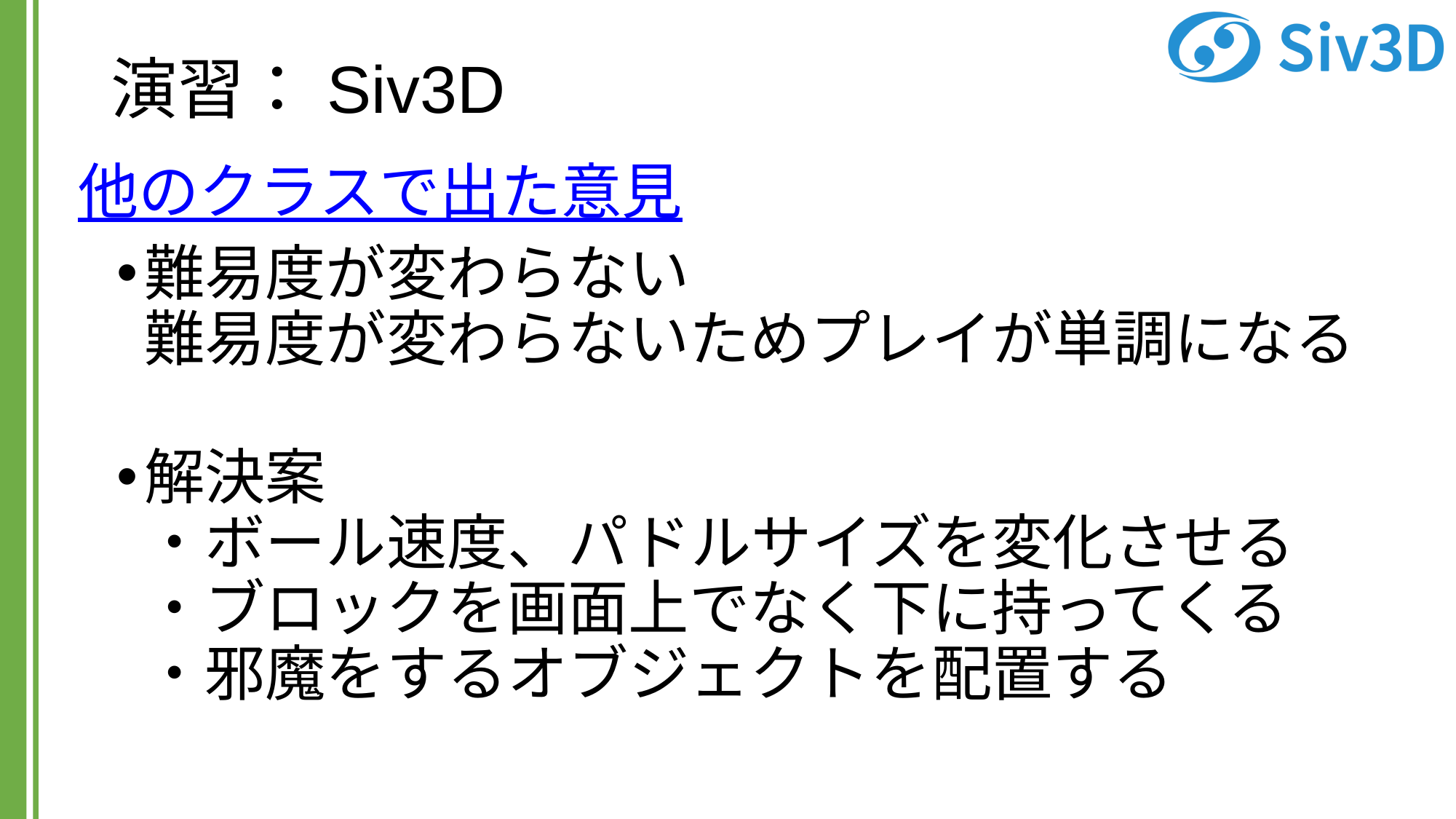

# 演習：Siv3D
他のクラスで出た意見

難易度が変わらない
難易度が変わらないためプレイが単調になる
解決案
・ボール速度、パドルサイズを変化させる
・ブロックを画面上でなく下に持ってくる
・邪魔をするオブジェクトを配置する